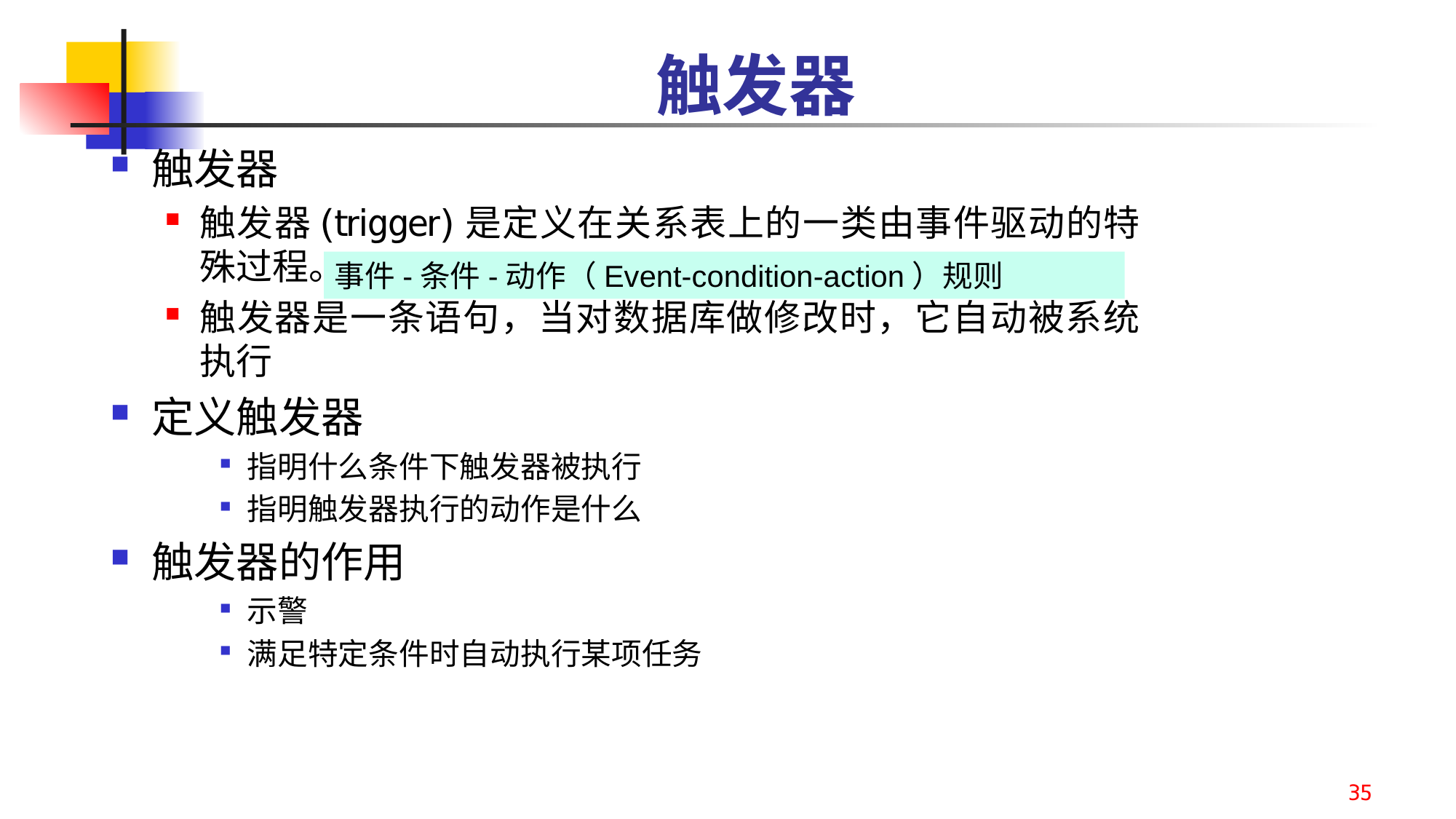

触发器
触发器
触发器(trigger)是定义在关系表上的一类由事件驱动的特殊过程。
触发器是一条语句，当对数据库做修改时，它自动被系统执行
定义触发器
指明什么条件下触发器被执行
指明触发器执行的动作是什么
触发器的作用
示警
满足特定条件时自动执行某项任务
事件-条件-动作（Event-condition-action）规则
35